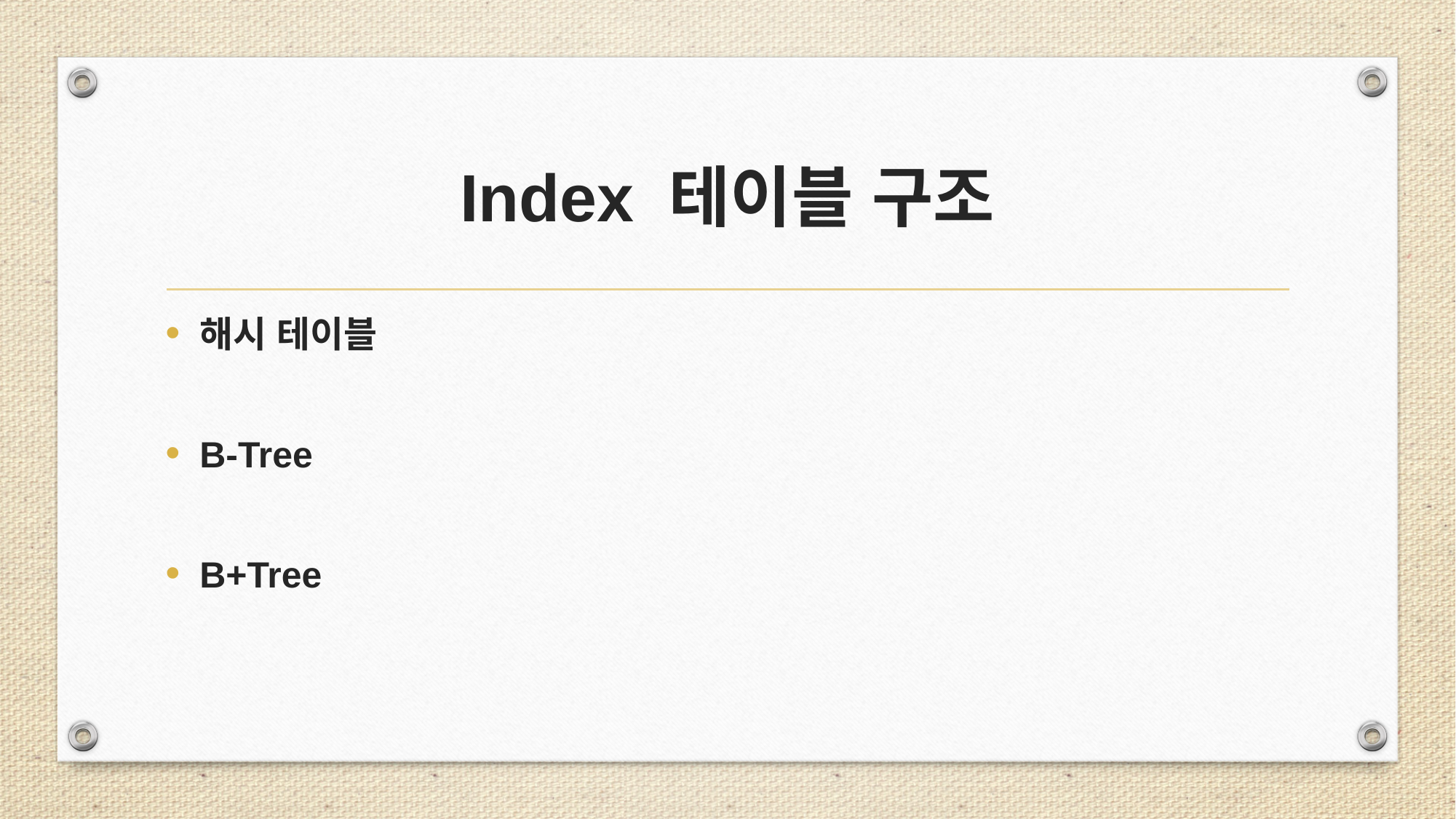

# Index 테이블 구조
해시 테이블

B-Tree

B+Tree